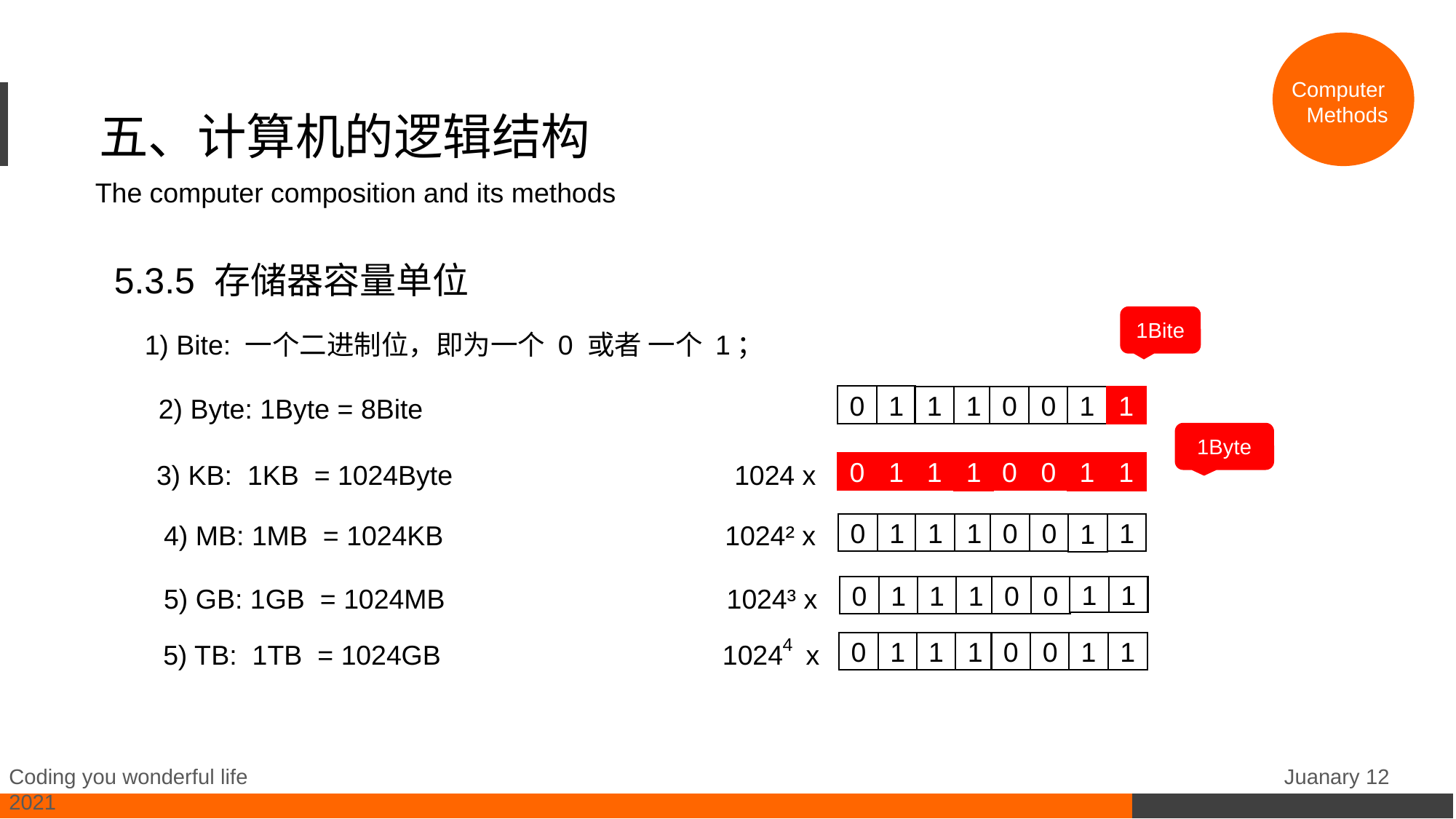

Computer
 Methods

# 五、计算机的逻辑结构
The computer composition and its methods
5.3.5 存储器容量单位
1Bite
1) Bite: 一个二进制位，即为一个 0 或者 一个 1；
0
1
1
1
0
0
1
1
2) Byte: 1Byte = 8Bite
1Byte
0
1
1
1
0
0
1
1
3) KB:  1KB  = 1024Byte                                     1024 x
4) MB: 1MB  = 1024KB                                     1024² x
0
1
1
1
1
0
0
1
0
1
1
1
0
0
1
1
5) GB: 1GB  = 1024MB                                     1024³ x
4
0
1
1
1
0
0
1
1
5) TB:  1TB  = 1024GB                                     1024   x
Coding you wonderful life                                                                                                                                                                             Juanary 12 2021